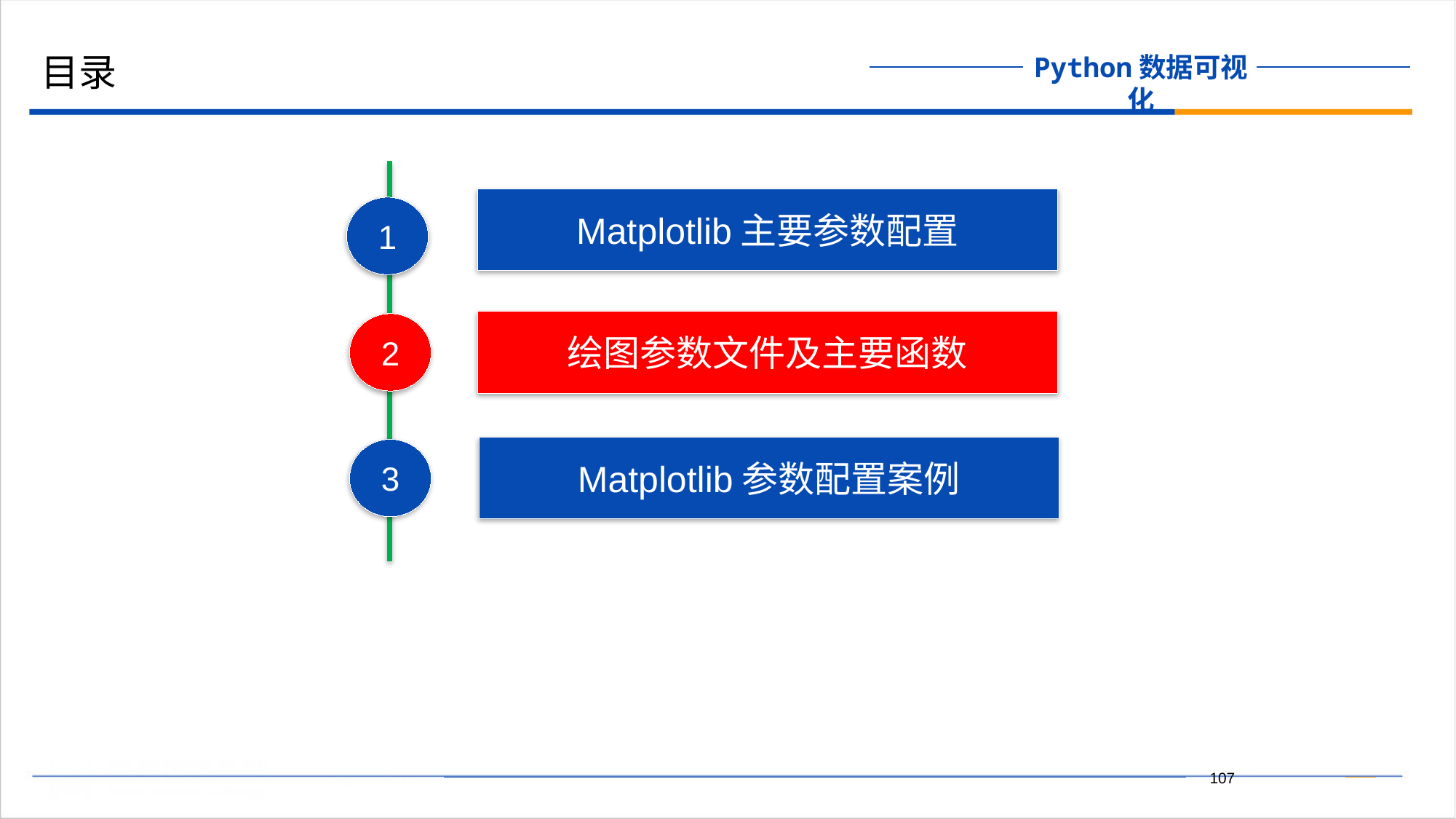

目录
Matplotlib主要参数配置
1
绘图参数文件及主要函数
2
Matplotlib参数配置案例
3